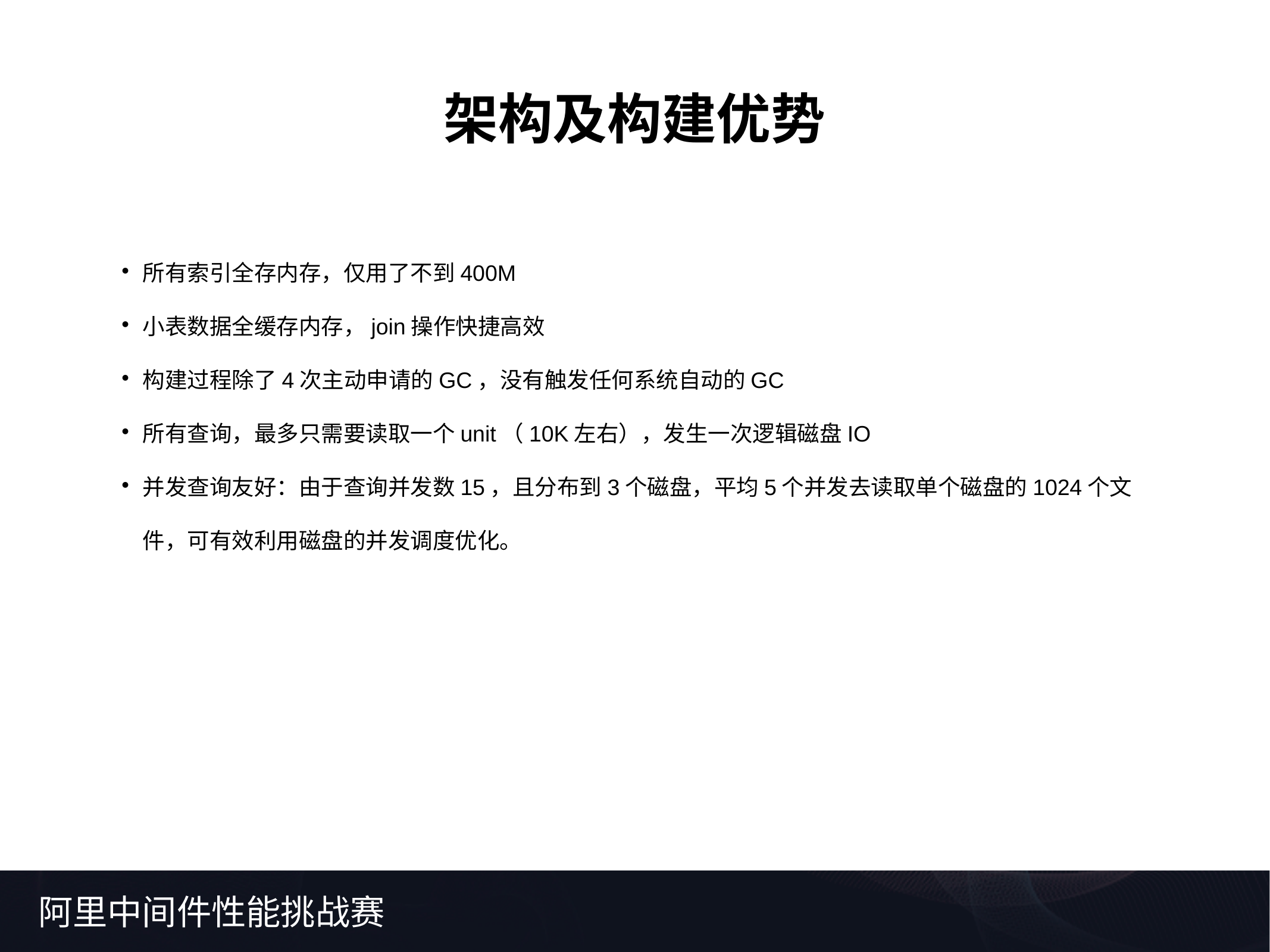

架构及构建优势

所有索引全存内存，仅用了不到400M
小表数据全缓存内存，join操作快捷高效
构建过程除了4次主动申请的GC，没有触发任何系统自动的GC
所有查询，最多只需要读取一个unit（10K左右），发生一次逻辑磁盘IO
并发查询友好：由于查询并发数15，且分布到3个磁盘，平均5个并发去读取单个磁盘的1024个文件，可有效利用磁盘的并发调度优化。